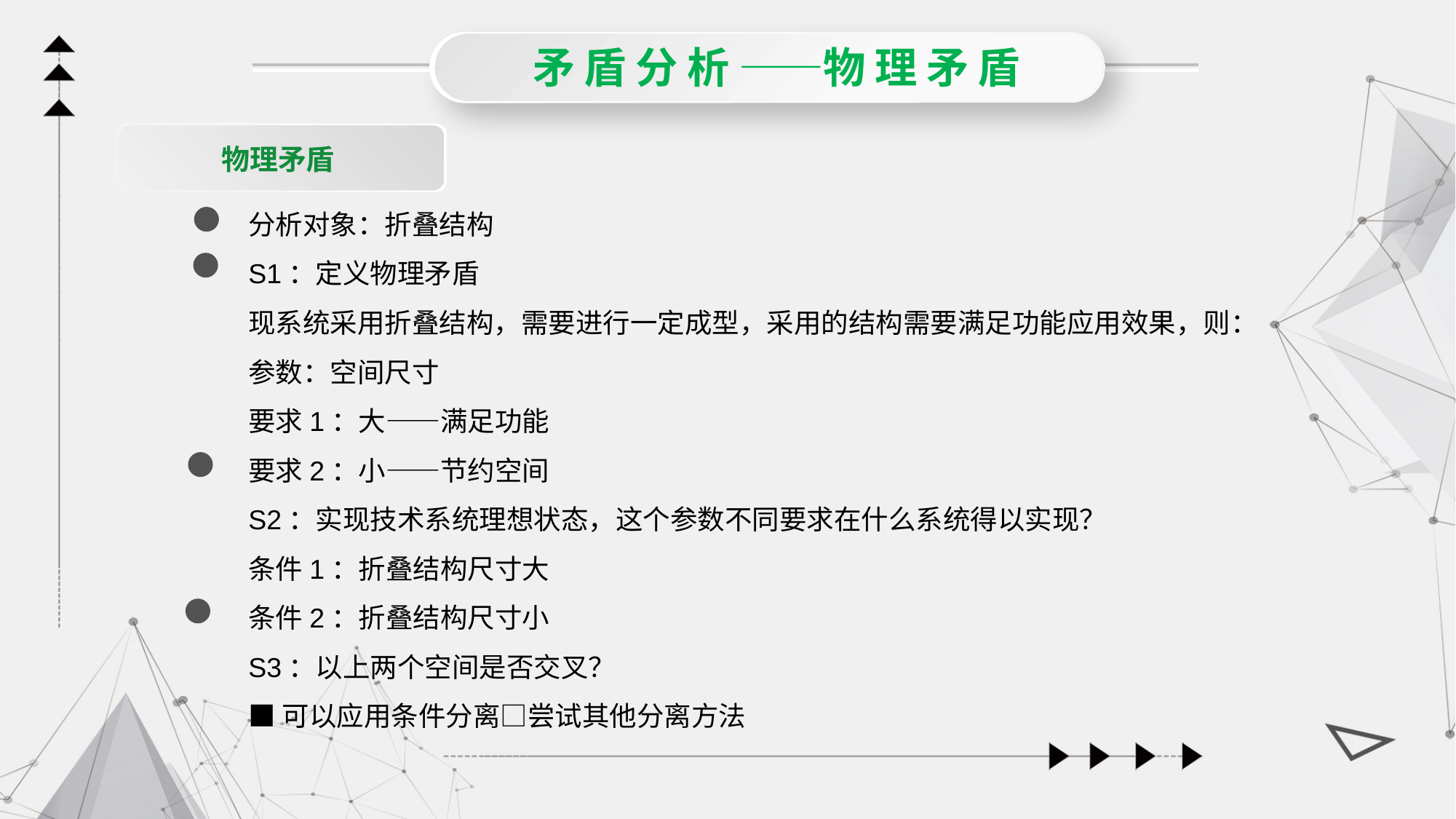

矛盾分析——物理矛盾

物理矛盾
分析对象：折叠结构
S1：定义物理矛盾
现系统采用折叠结构，需要进行一定成型，采用的结构需要满足功能应用效果，则：
参数：空间尺寸
要求1：大——满足功能
要求2：小——节约空间
S2：实现技术系统理想状态，这个参数不同要求在什么系统得以实现？
条件1：折叠结构尺寸大
条件2：折叠结构尺寸小
S3：以上两个空间是否交叉？
■可以应用条件分离□尝试其他分离方法